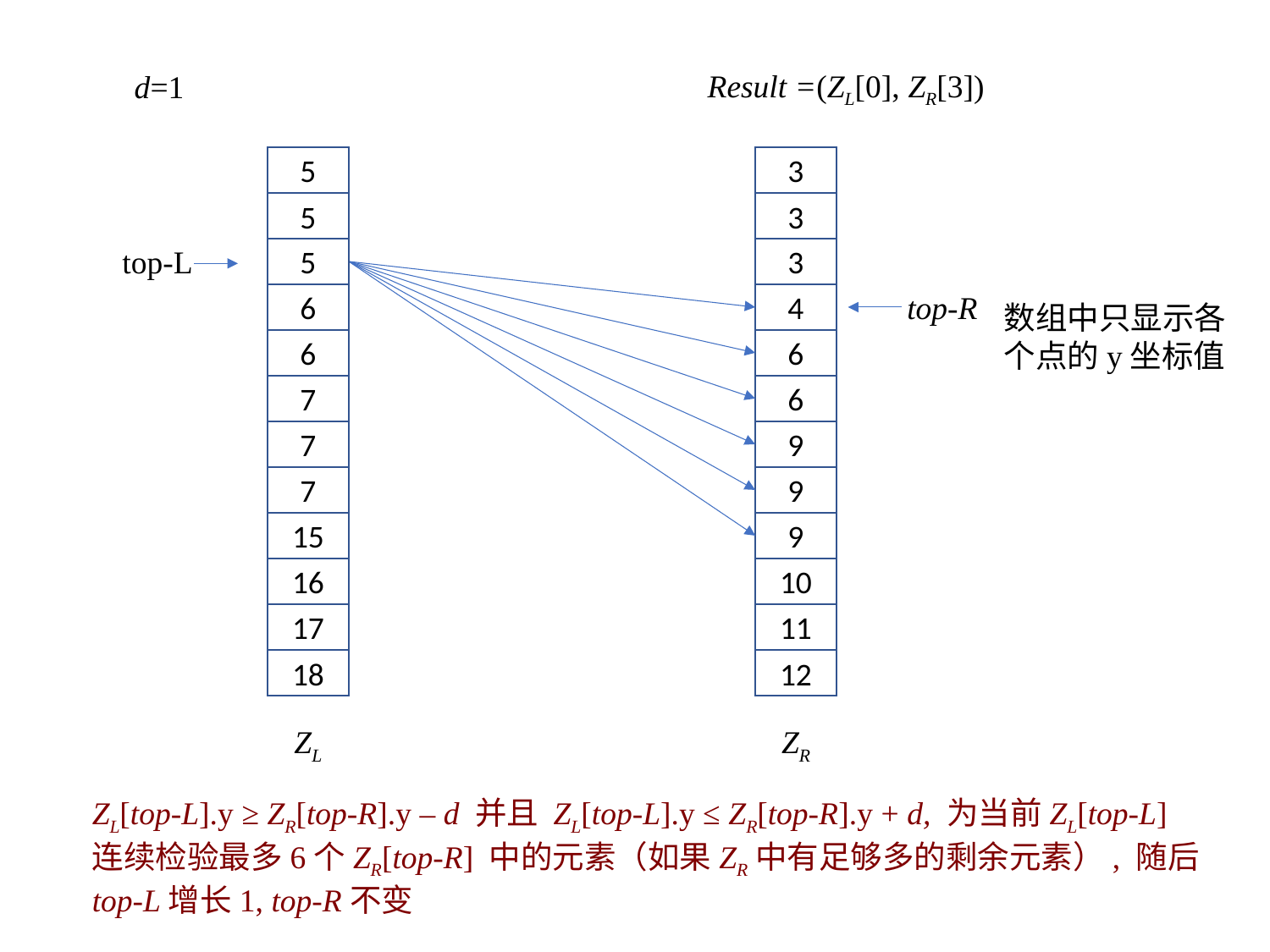

Result =(ZL[0], ZR[3])
d=1
5
3
5
3
top-L
5
3
top-R
6
4
数组中只显示各个点的y坐标值
6
6
7
6
7
9
7
9
15
9
16
10
17
11
18
12
ZL
ZR
ZL[top-L].y ≥ ZR[top-R].y – d 并且 ZL[top-L].y ≤ ZR[top-R].y + d, 为当前ZL[top-L] 连续检验最多6个ZR[top-R] 中的元素（如果ZR中有足够多的剩余元素）, 随后top-L增长1, top-R不变